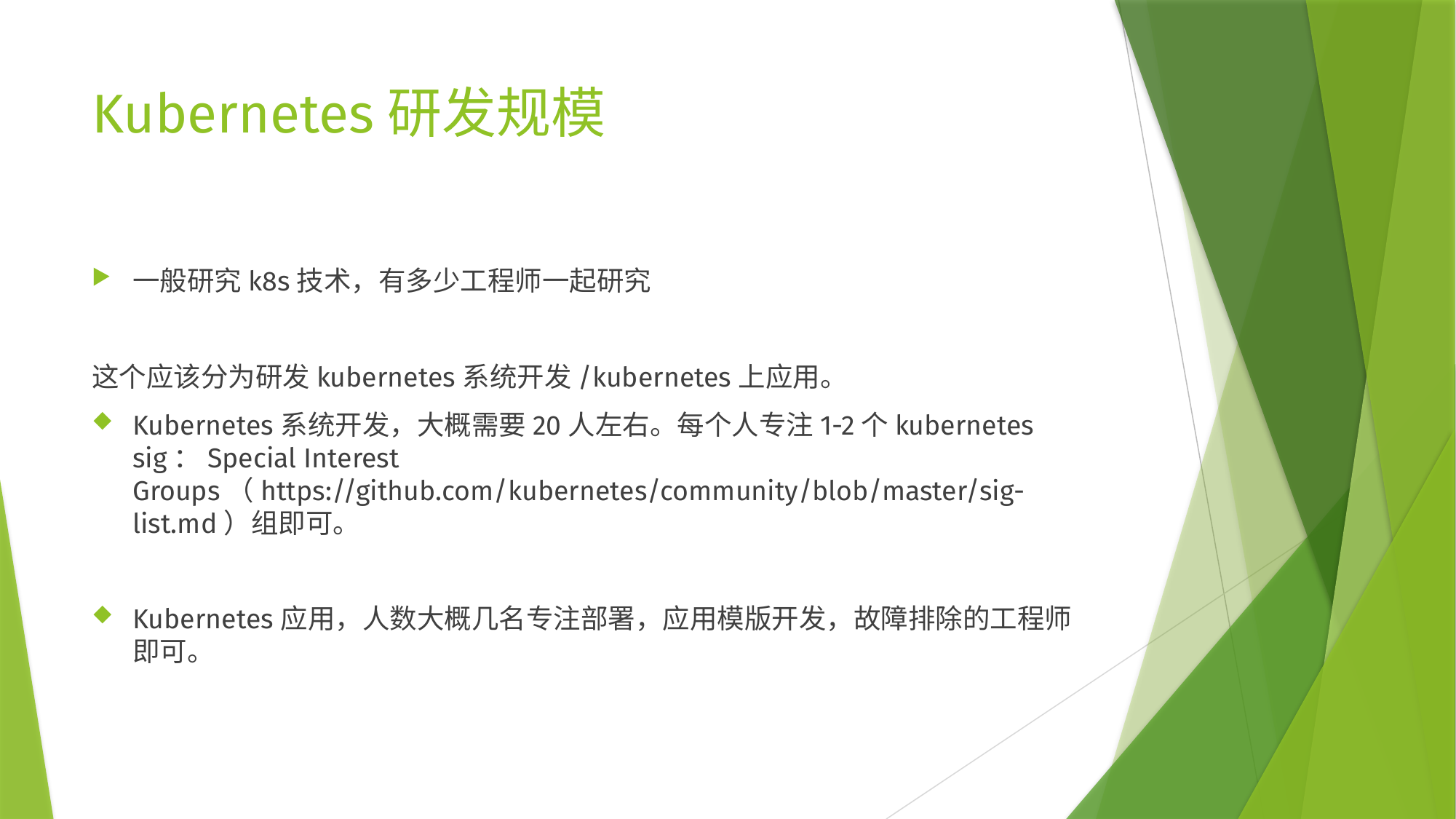

# Kubernetes研发规模
一般研究k8s技术，有多少工程师一起研究

这个应该分为研发kubernetes系统开发/kubernetes上应用。
Kubernetes系统开发，大概需要20人左右。每个人专注1-2个kubernetes sig：Special Interest Groups（https://github.com/kubernetes/community/blob/master/sig-list.md）组即可。

Kubernetes应用，人数大概几名专注部署，应用模版开发，故障排除的工程师即可。